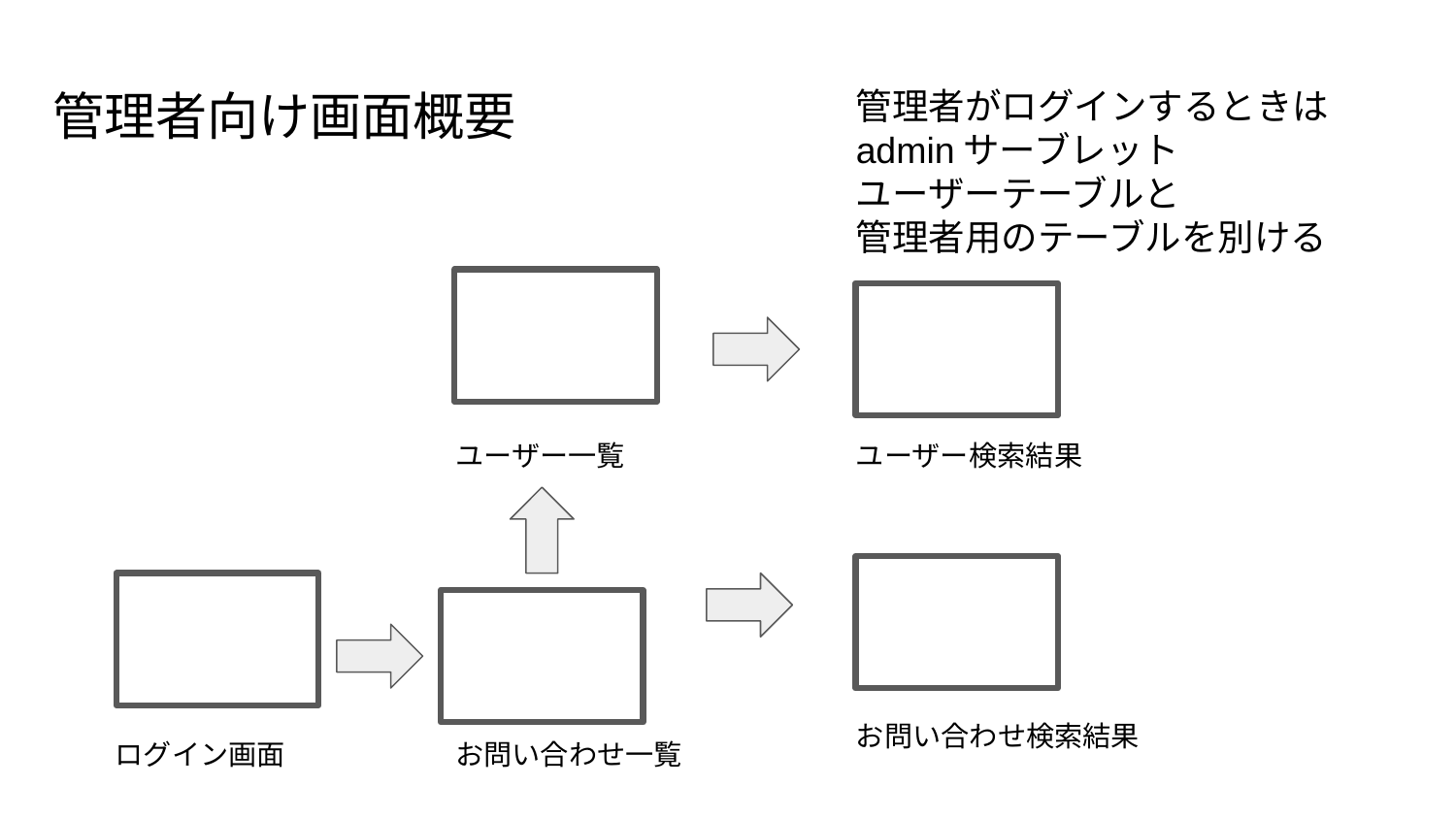

# 管理者向け画面概要
管理者がログインするときは
adminサーブレット
ユーザーテーブルと
管理者用のテーブルを別ける

ユーザー一覧
ユーザー検索結果

お問い合わせ検索結果
ログイン画面
お問い合わせ一覧